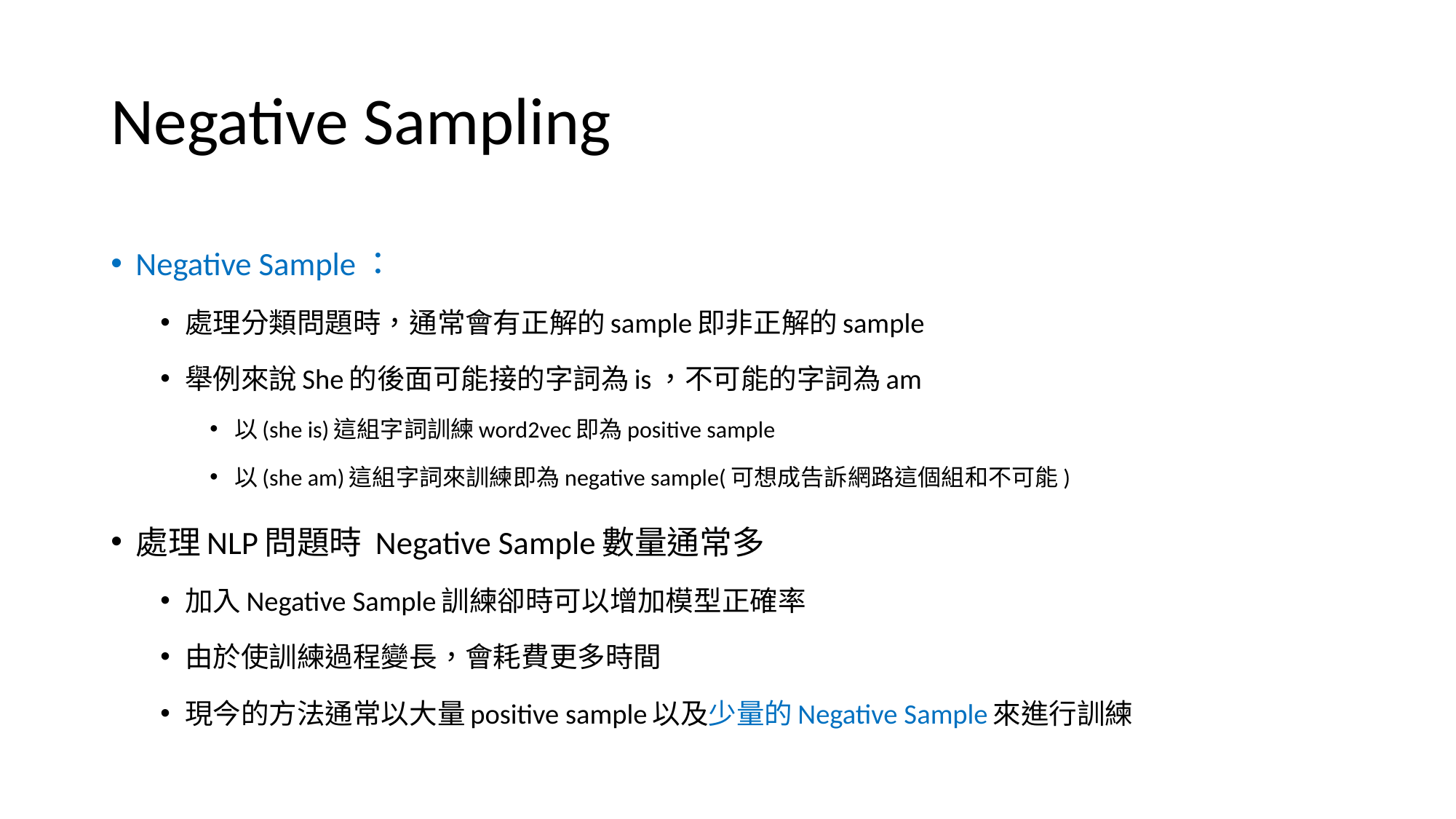

# Negative Sampling
Negative Sample：
處理分類問題時，通常會有正解的sample即非正解的sample
舉例來說She的後面可能接的字詞為is，不可能的字詞為am
以(she is)這組字詞訓練word2vec即為positive sample
以(she am)這組字詞來訓練即為negative sample(可想成告訴網路這個組和不可能)
處理NLP問題時 Negative Sample數量通常多
加入Negative Sample訓練卻時可以增加模型正確率
由於使訓練過程變長，會耗費更多時間
現今的方法通常以大量positive sample以及少量的Negative Sample來進行訓練